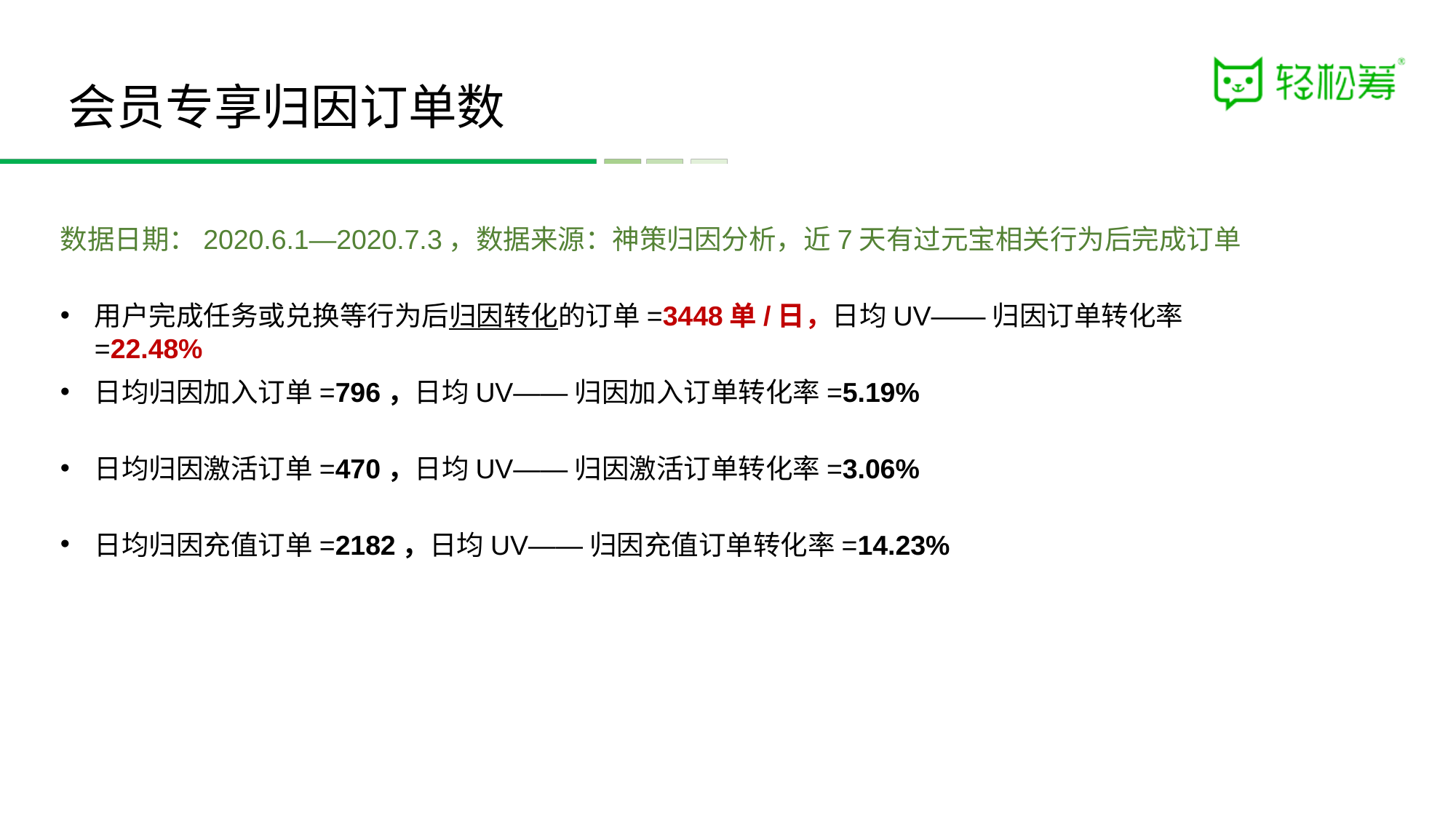

会员专享归因订单数
数据日期：2020.6.1—2020.7.3，数据来源：神策归因分析，近7天有过元宝相关行为后完成订单
用户完成任务或兑换等行为后归因转化的订单=3448单/日，日均UV——归因订单转化率=22.48%
日均归因加入订单=796，日均UV——归因加入订单转化率=5.19%
日均归因激活订单=470，日均UV——归因激活订单转化率=3.06%
日均归因充值订单=2182，日均UV——归因充值订单转化率=14.23%